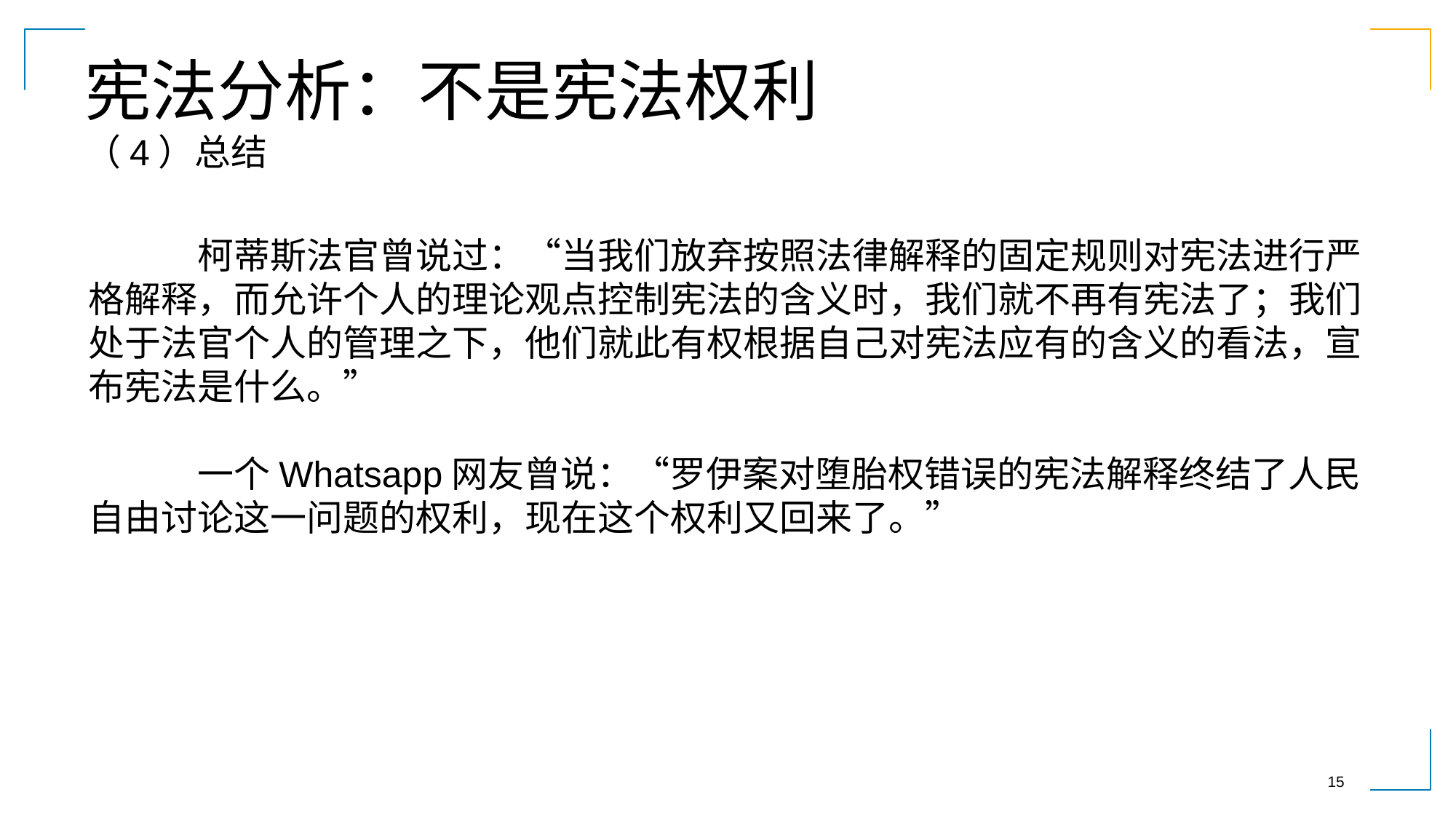

宪法分析：不是宪法权利
（4）总结
	柯蒂斯法官曾说过：“当我们放弃按照法律解释的固定规则对宪法进行严格解释，而允许个人的理论观点控制宪法的含义时，我们就不再有宪法了；我们处于法官个人的管理之下，他们就此有权根据自己对宪法应有的含义的看法，宣布宪法是什么。”

	一个Whatsapp网友曾说：“罗伊案对堕胎权错误的宪法解释终结了人民自由讨论这一问题的权利，现在这个权利又回来了。”

15